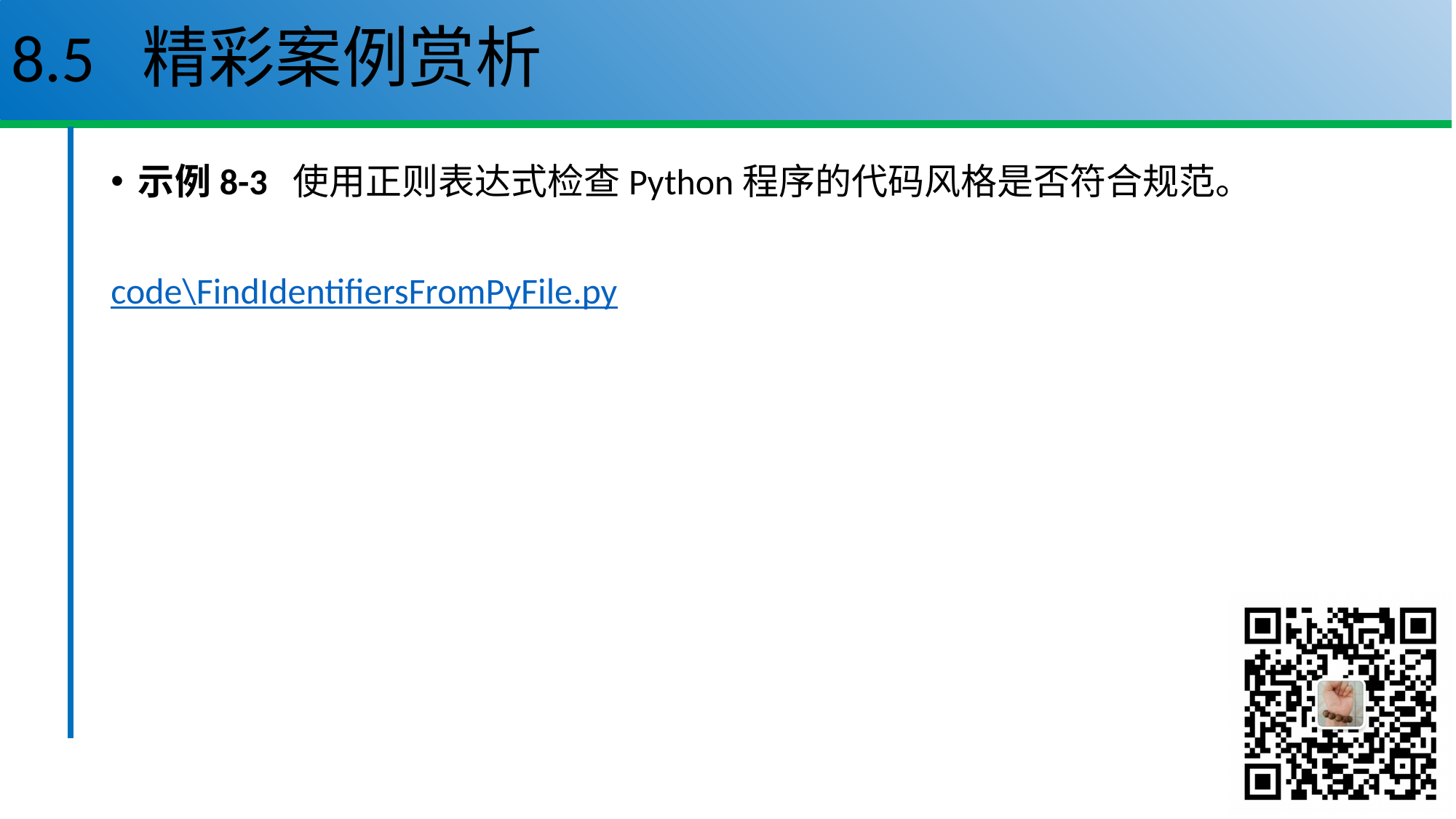

# 8.5  精彩案例赏析
示例8-3  使用正则表达式检查Python程序的代码风格是否符合规范。

code\FindIdentifiersFromPyFile.py
42